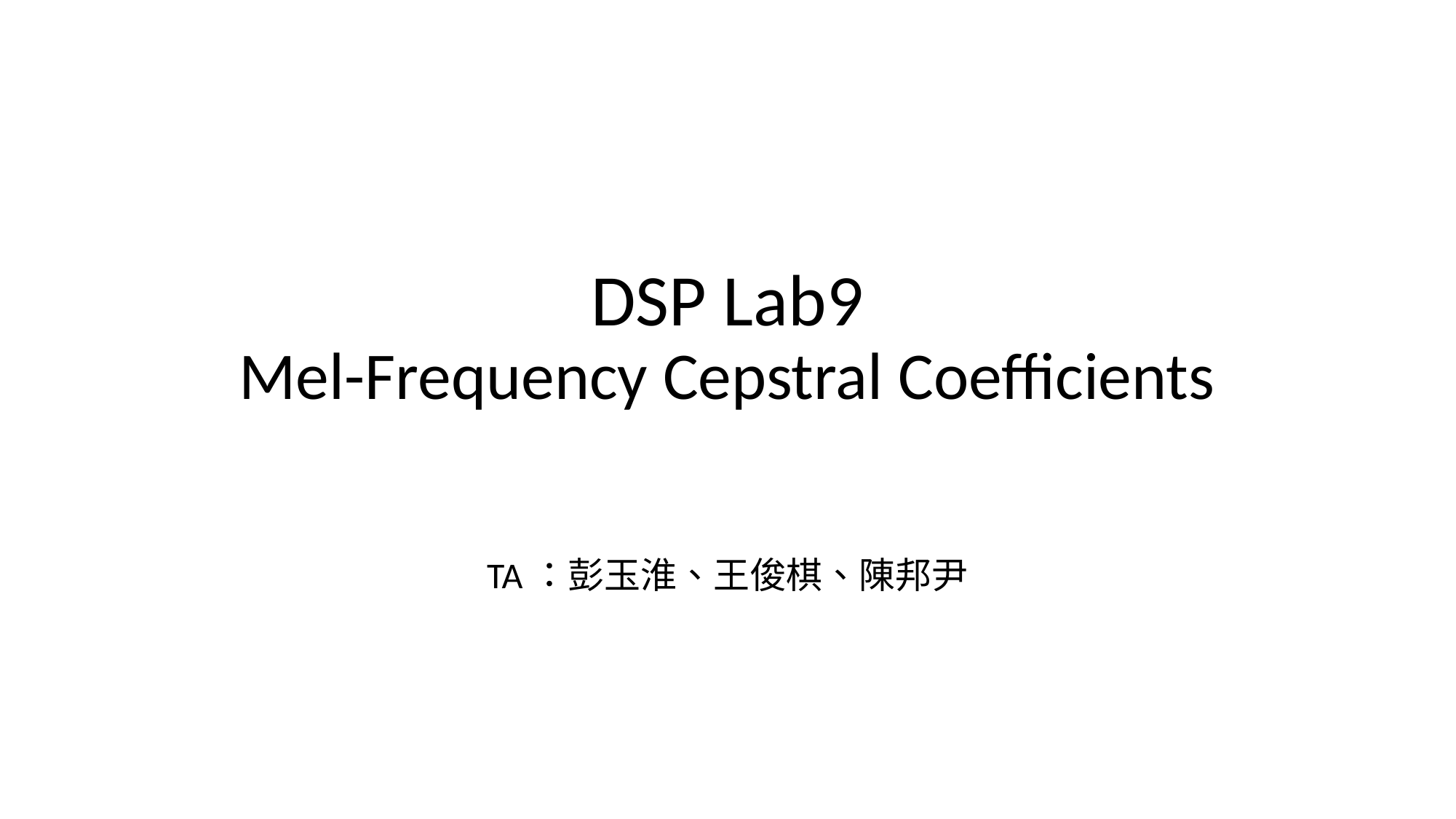

# DSP Lab9 Mel-Frequency Cepstral Coefficients
TA：彭玉淮、王俊棋、陳邦尹